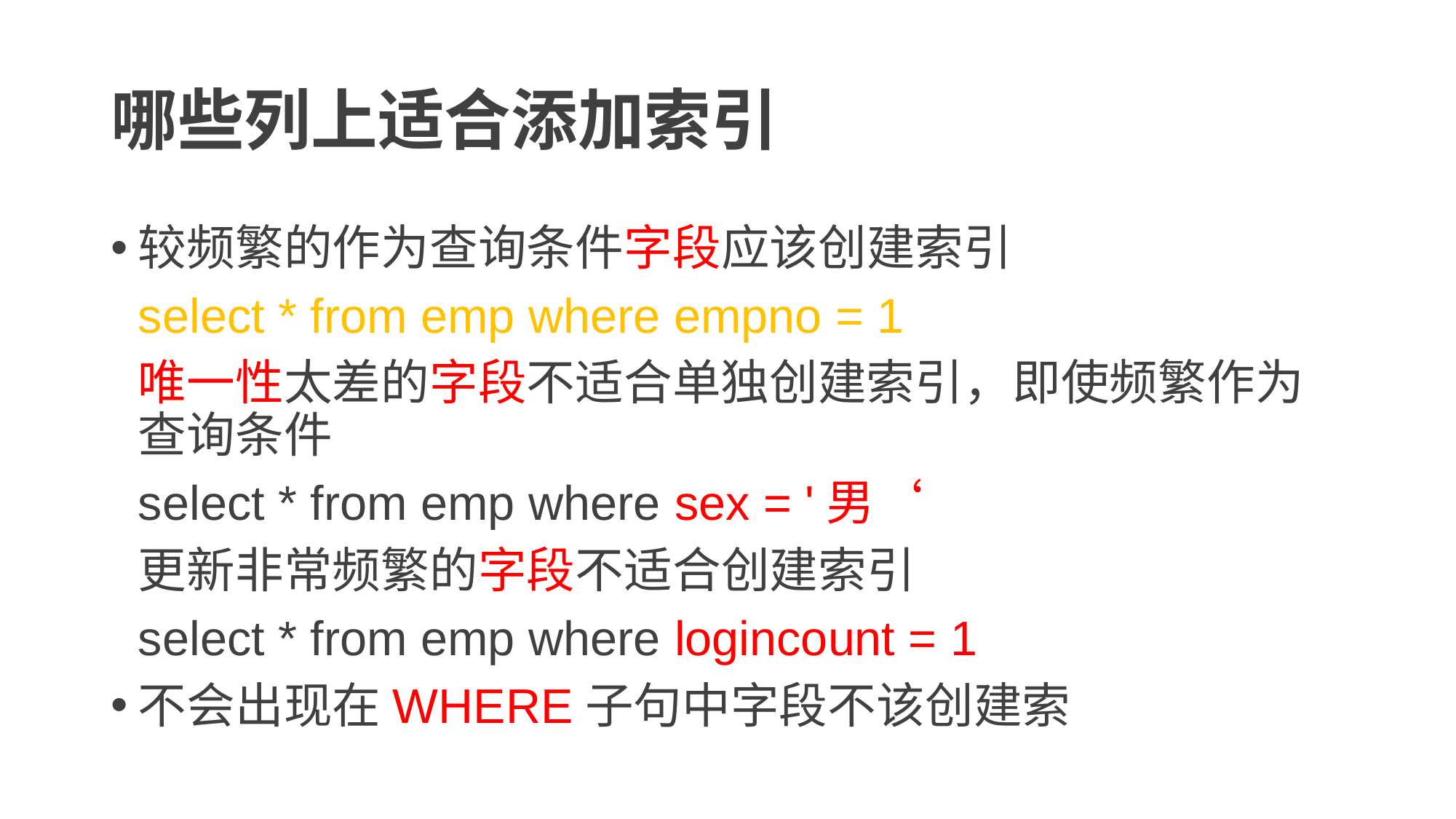

# 哪些列上适合添加索引
较频繁的作为查询条件字段应该创建索引
	select * from emp where empno = 1
	唯一性太差的字段不适合单独创建索引，即使频繁作为查询条件
	select * from emp where sex = '男‘
	更新非常频繁的字段不适合创建索引
	select * from emp where logincount = 1
不会出现在WHERE子句中字段不该创建索